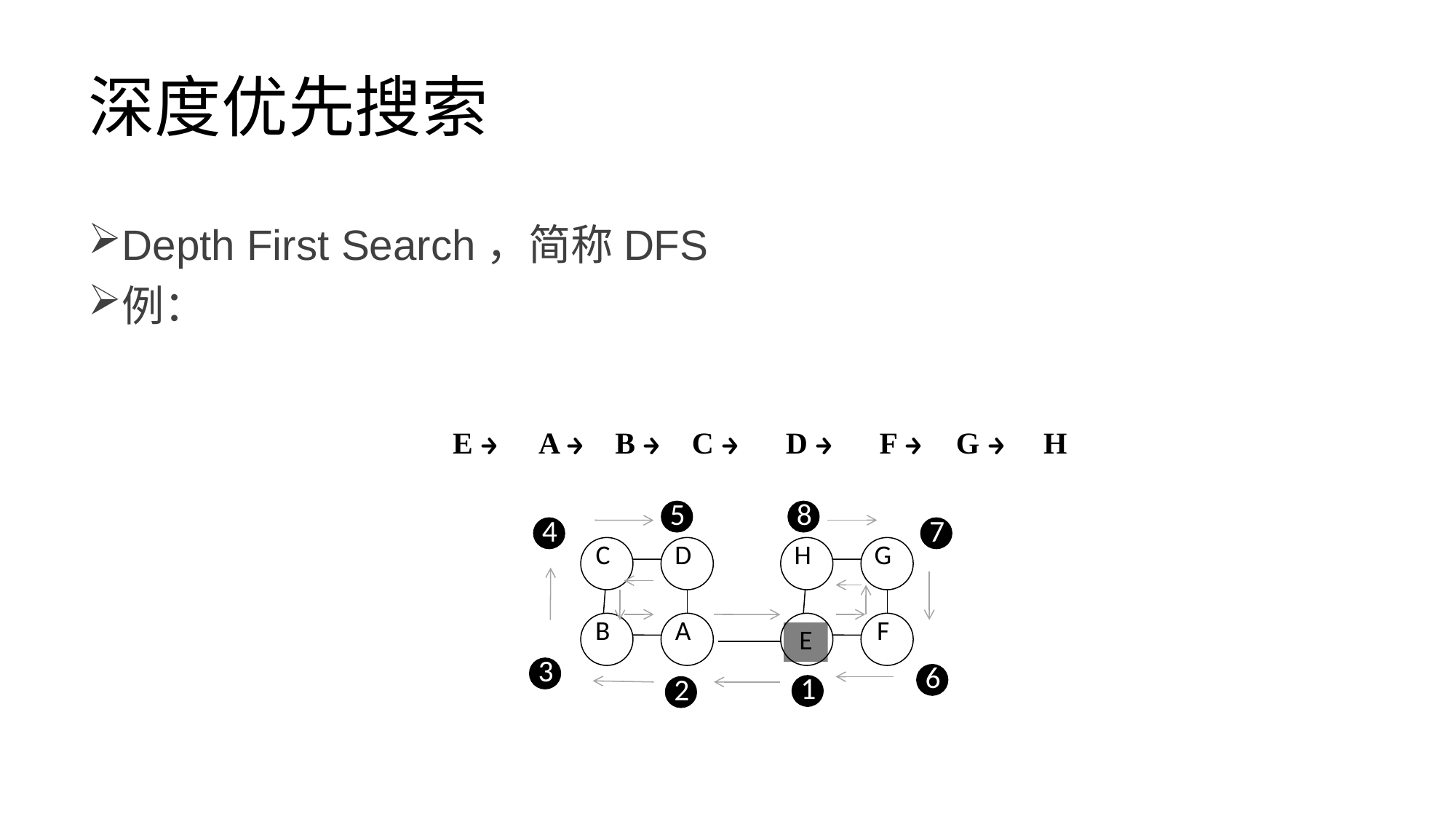

# 深度优先搜索
Depth First Search，简称DFS
例：

E →
A →
B →
C →
D →
F →
G →
H
5

8

4

7

3

6

1

2

C

D

B

A

H

G

E
F